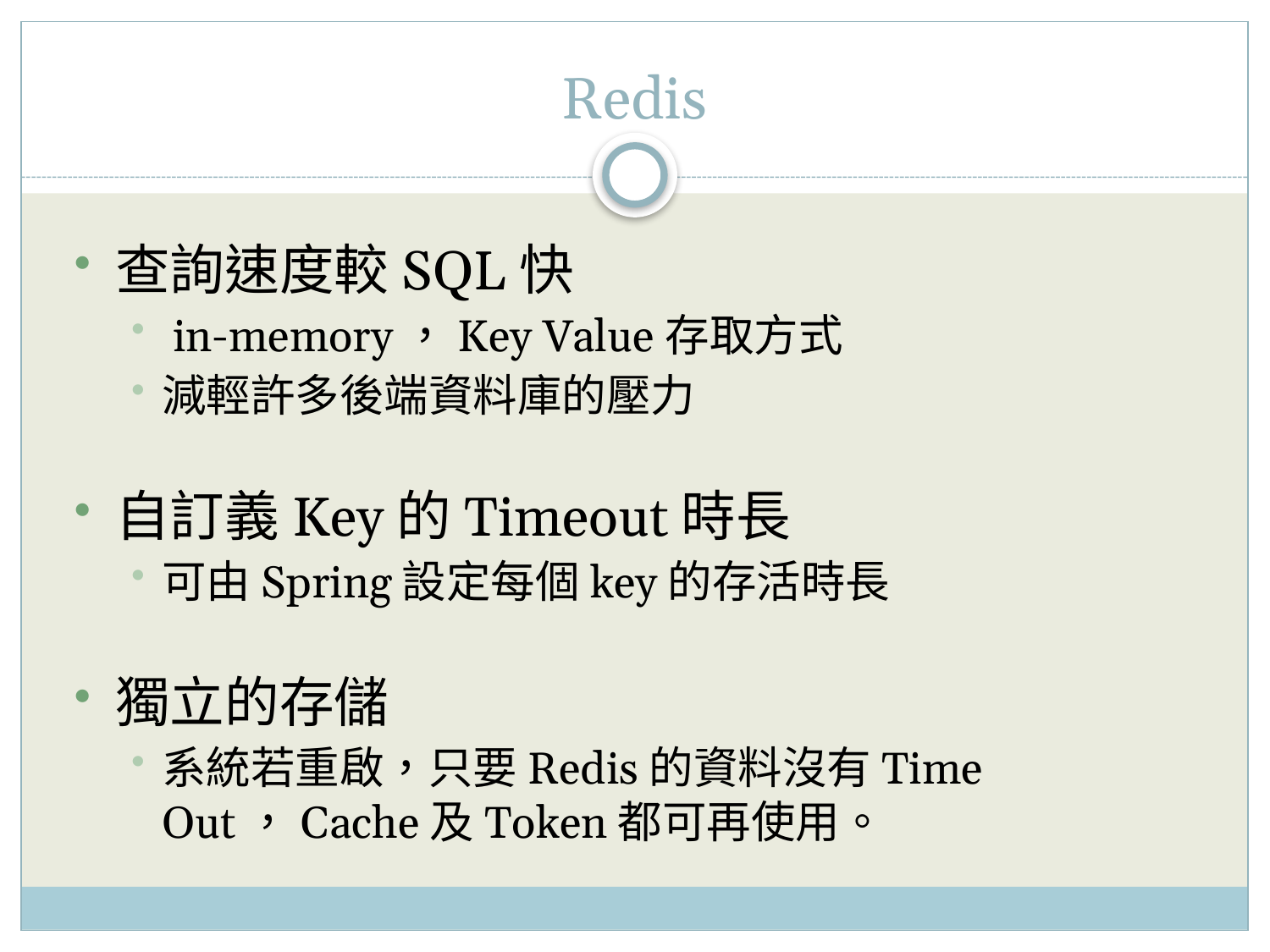

# Redis
查詢速度較SQL快
 in-memory，Key Value存取方式
減輕許多後端資料庫的壓力

自訂義Key的Timeout時長
可由Spring設定每個key的存活時長

獨立的存儲
系統若重啟，只要Redis的資料沒有Time Out，Cache及Token都可再使用。